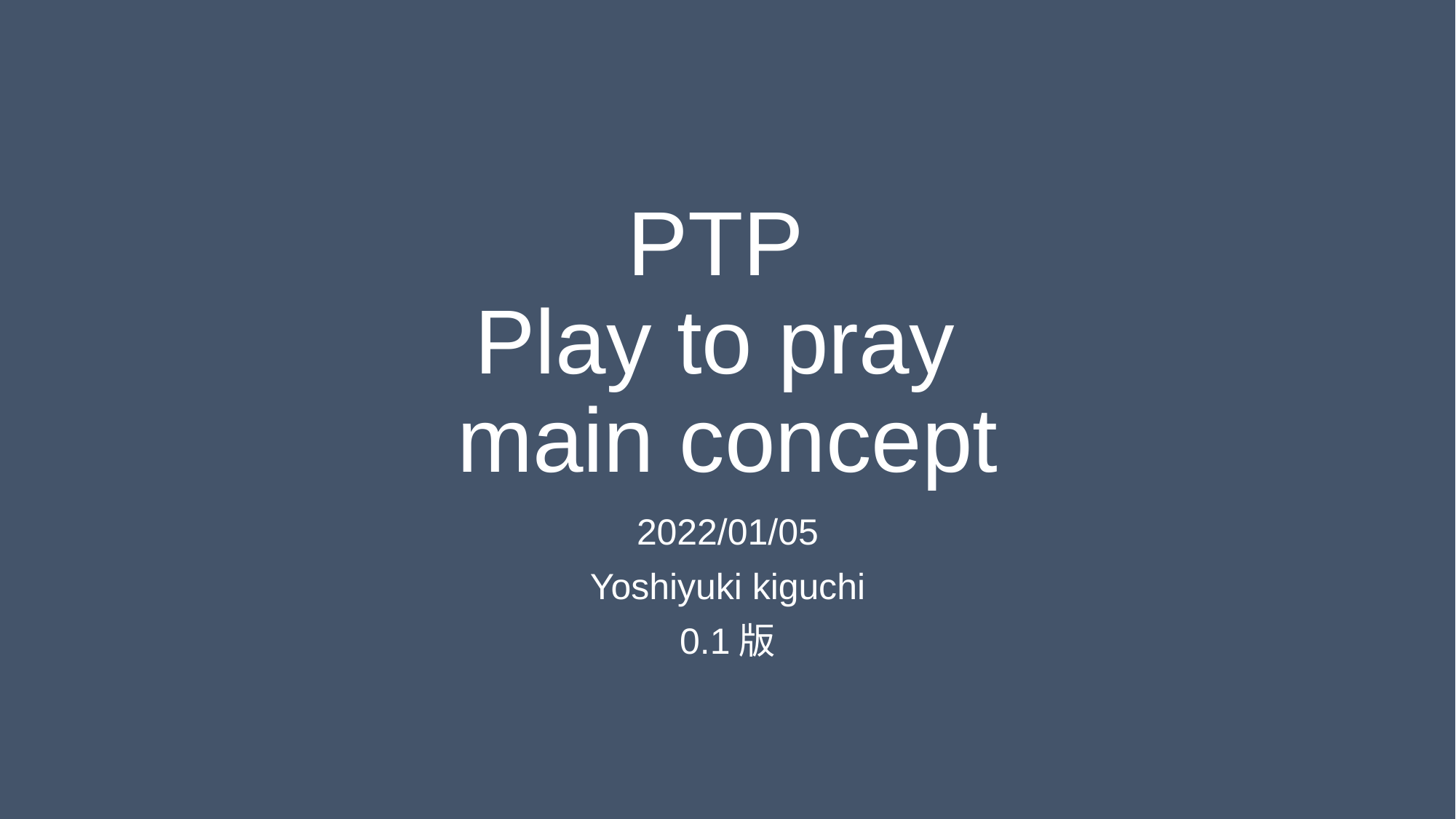

# PTP Play to pray main concept
2022/01/05
Yoshiyuki kiguchi
0.1版